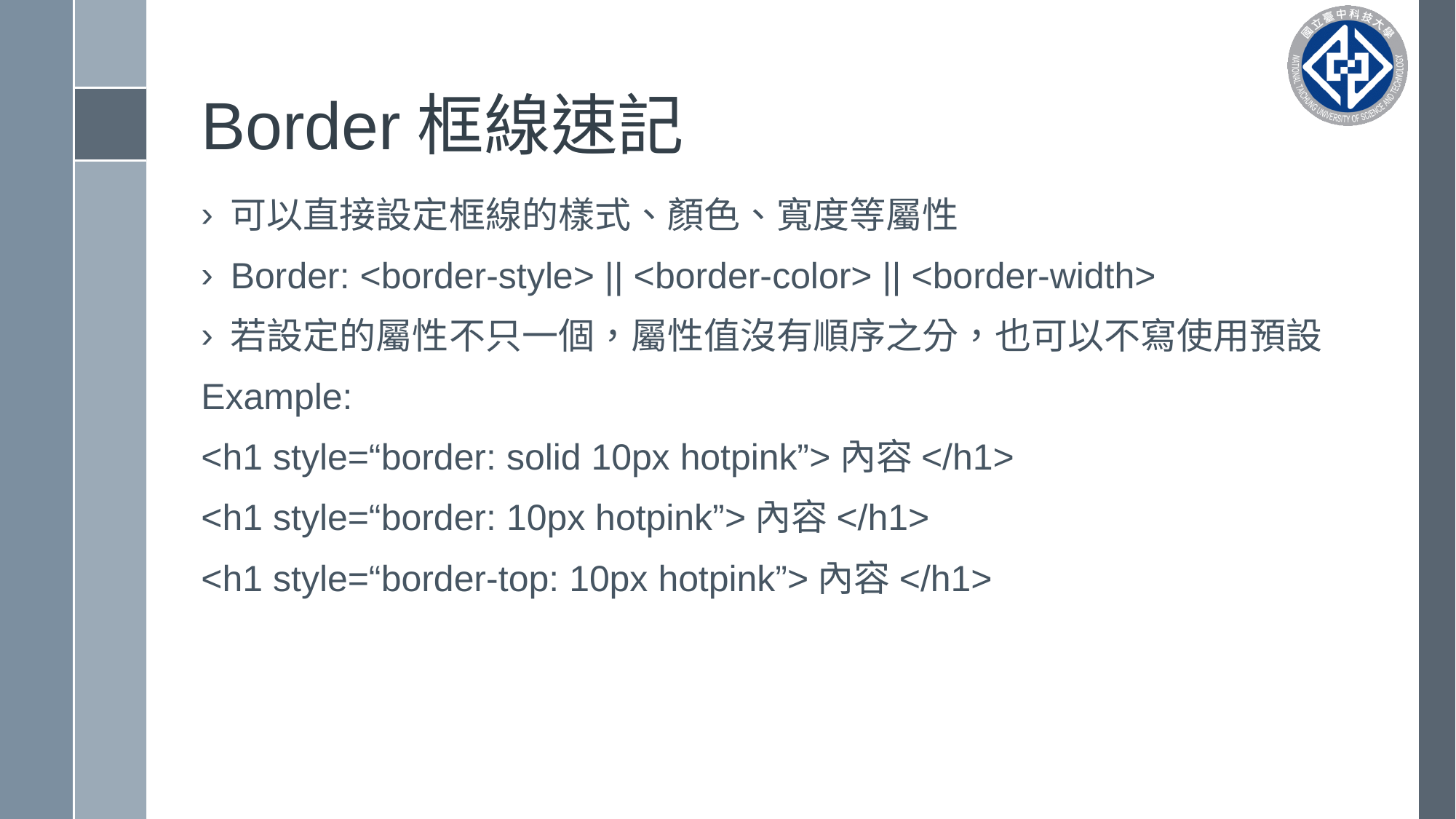

# Border框線速記
可以直接設定框線的樣式、顏色、寬度等屬性
Border: <border-style> || <border-color> || <border-width>
若設定的屬性不只一個，屬性值沒有順序之分，也可以不寫使用預設
Example:
<h1 style=“border: solid 10px hotpink”>內容</h1>
<h1 style=“border: 10px hotpink”>內容</h1>
<h1 style=“border-top: 10px hotpink”>內容</h1>